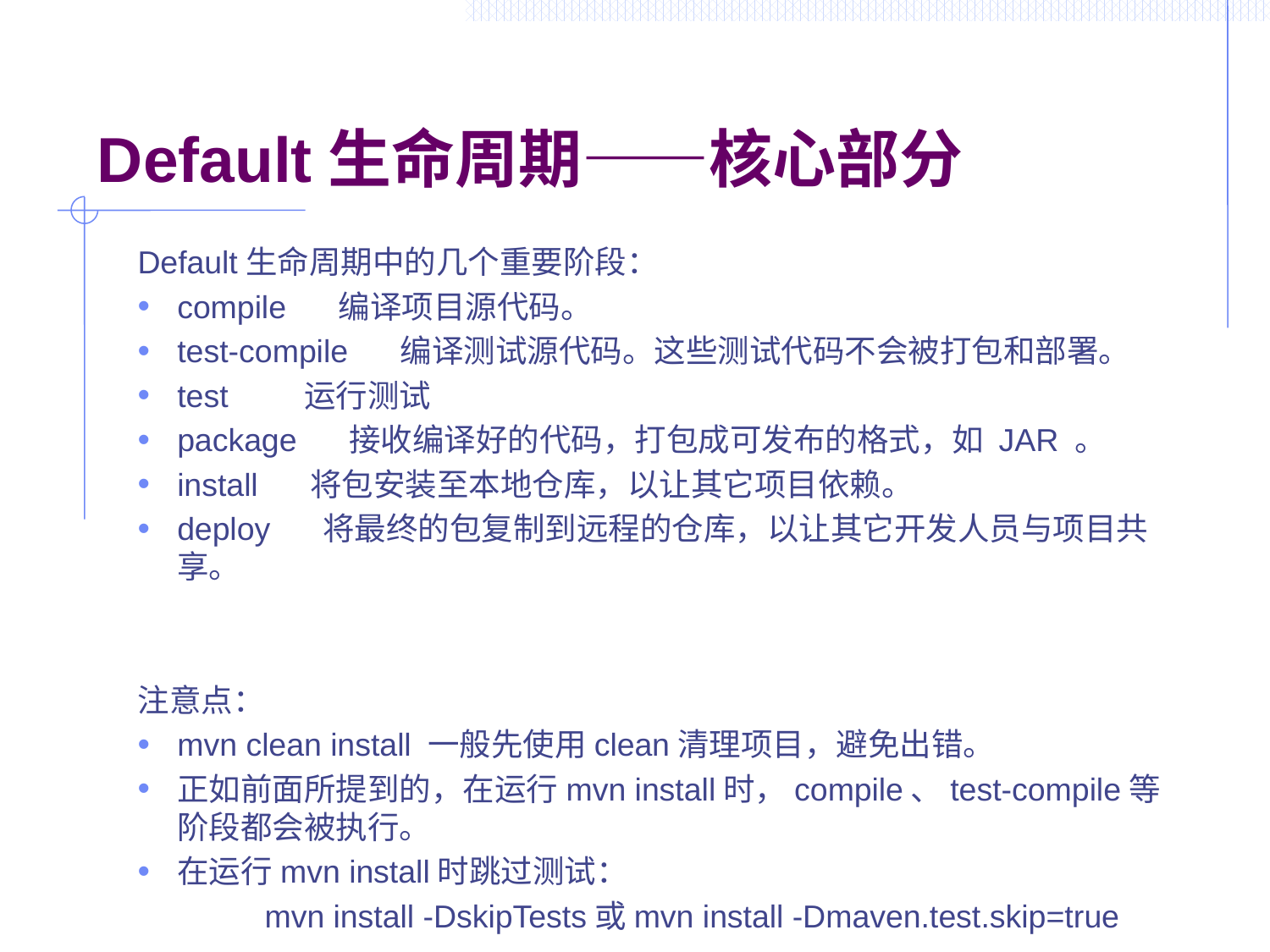

# Default生命周期——核心部分
Default生命周期中的几个重要阶段：
compile     编译项目源代码。
test-compile     编译测试源代码。这些测试代码不会被打包和部署。
test	运行测试
package     接收编译好的代码，打包成可发布的格式，如 JAR 。
install     将包安装至本地仓库，以让其它项目依赖。
deploy     将最终的包复制到远程的仓库，以让其它开发人员与项目共享。

注意点：
mvn clean install 一般先使用clean清理项目，避免出错。
正如前面所提到的，在运行mvn install时，compile、test-compile等阶段都会被执行。
在运行mvn install时跳过测试：
	mvn install -DskipTests或mvn install -Dmaven.test.skip=true